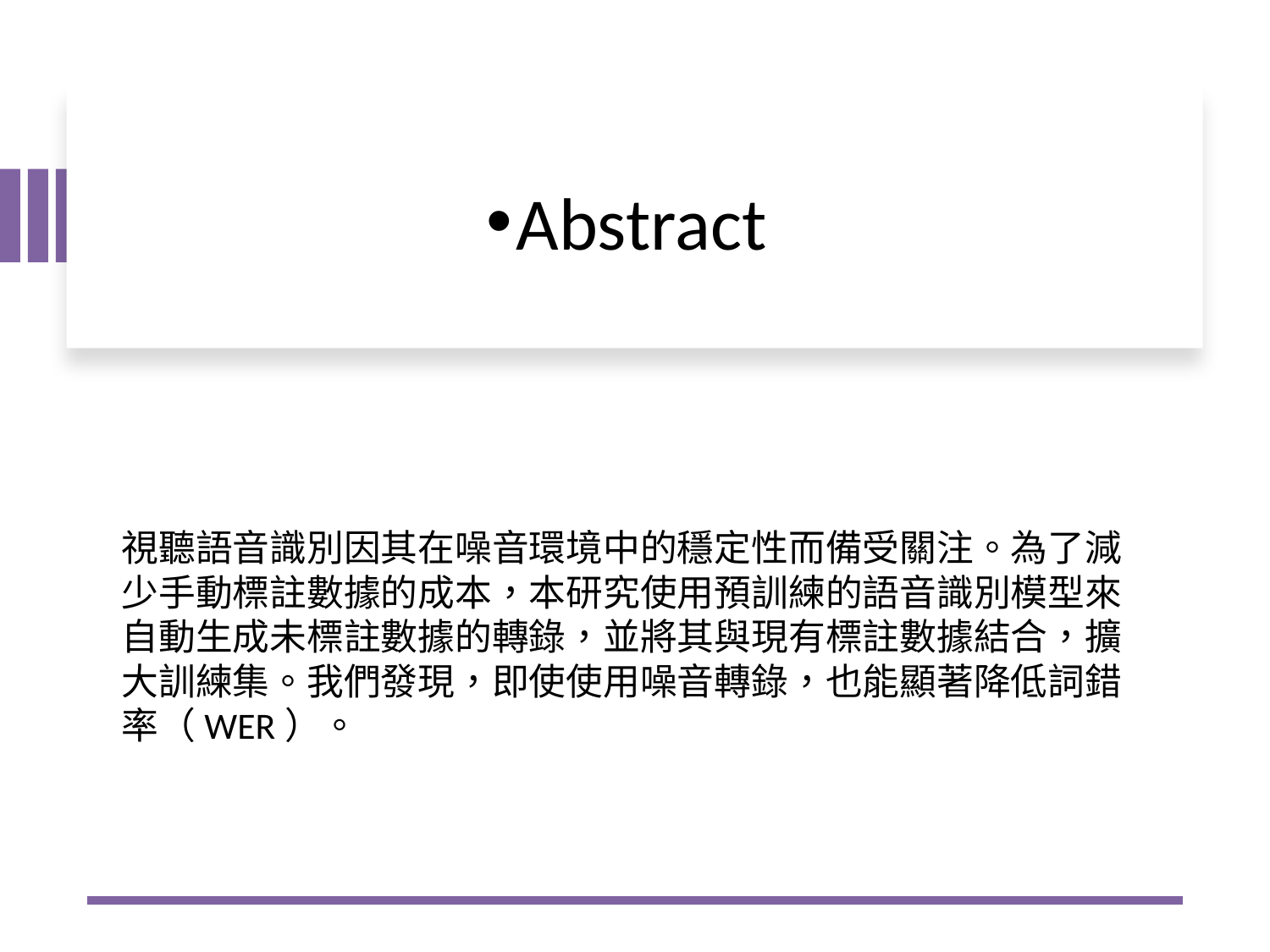

# Abstract

視聽語音識別因其在噪音環境中的穩定性而備受關注。為了減少手動標註數據的成本，本研究使用預訓練的語音識別模型來自動生成未標註數據的轉錄，並將其與現有標註數據結合，擴大訓練集。我們發現，即使使用噪音轉錄，也能顯著降低詞錯率（WER）。
3